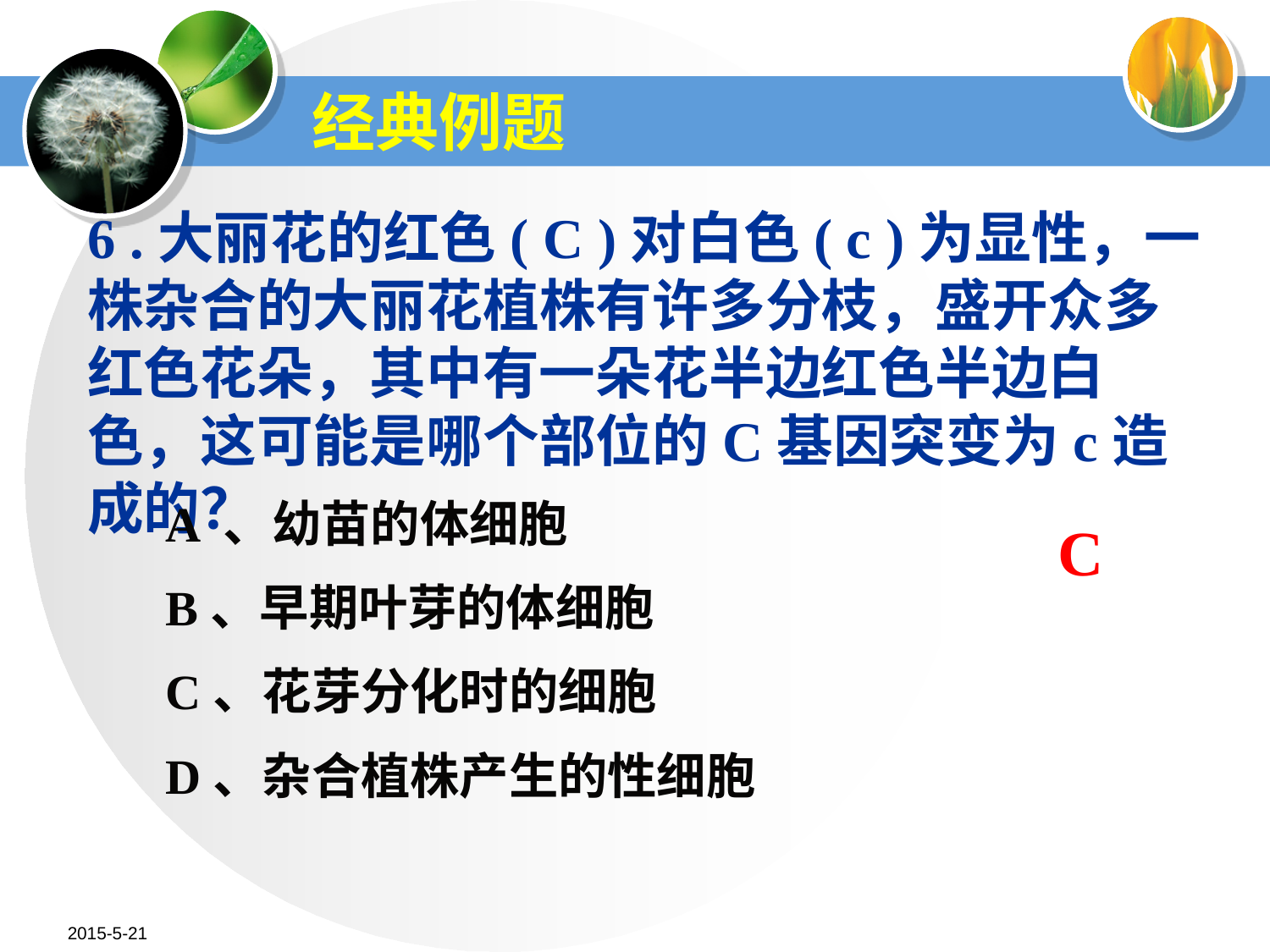

经典例题
6 .大丽花的红色( C )对白色( c )为显性，一株杂合的大丽花植株有许多分枝，盛开众多红色花朵，其中有一朵花半边红色半边白色，这可能是哪个部位的C基因突变为c造成的？
   A 、幼苗的体细胞
   B、早期叶芽的体细胞
   C、花芽分化时的细胞
   D、杂合植株产生的性细胞
C

2015-5-21